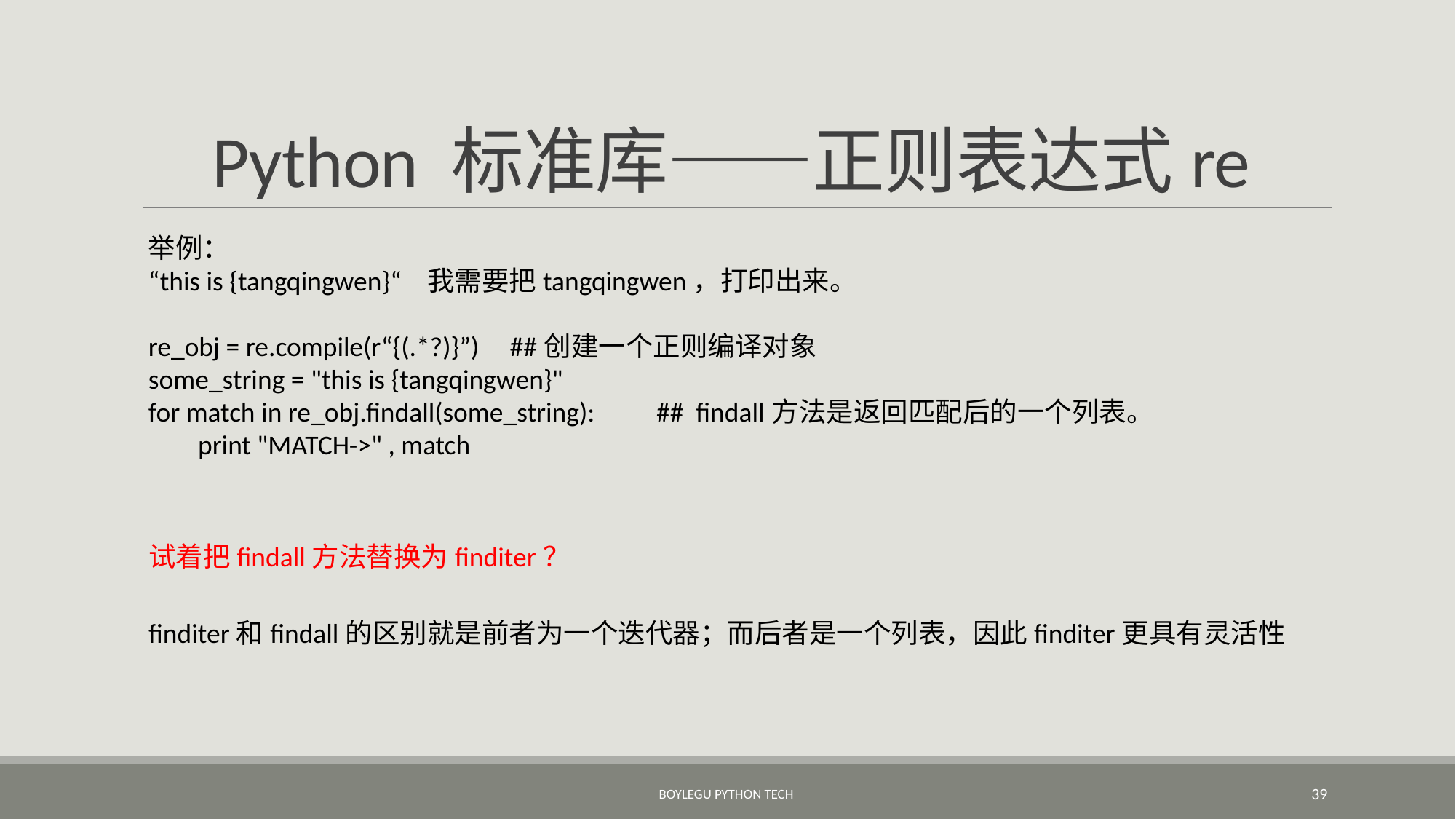

# Python 标准库——正则表达式re
举例：
“this is {tangqingwen}“   我需要把tangqingwen，打印出来。

re_obj = re.compile(r“{(.*?)}”)     ##创建一个正则编译对象
some_string = "this is {tangqingwen}"
for match in re_obj.findall(some_string):          ##  findall方法是返回匹配后的一个列表。
        print "MATCH->" , match

试着把findall方法替换为finditer？
finditer和findall的区别就是前者为一个迭代器；而后者是一个列表，因此finditer更具有灵活性
BoyleGu Python Tech
39